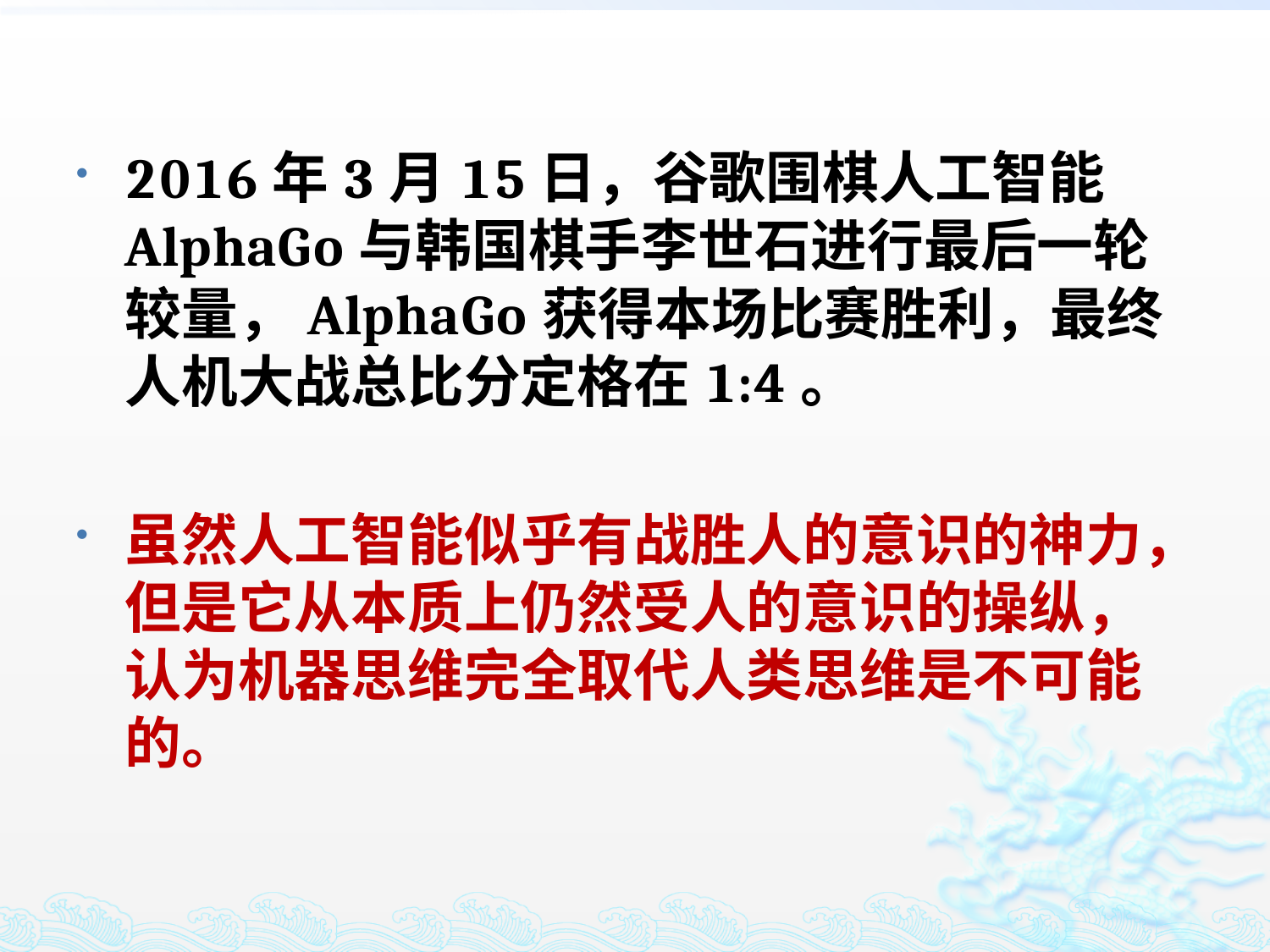

2016年3月15日，谷歌围棋人工智能AlphaGo与韩国棋手李世石进行最后一轮较量，AlphaGo获得本场比赛胜利，最终人机大战总比分定格在1:4。

虽然人工智能似乎有战胜人的意识的神力，但是它从本质上仍然受人的意识的操纵，认为机器思维完全取代人类思维是不可能的。